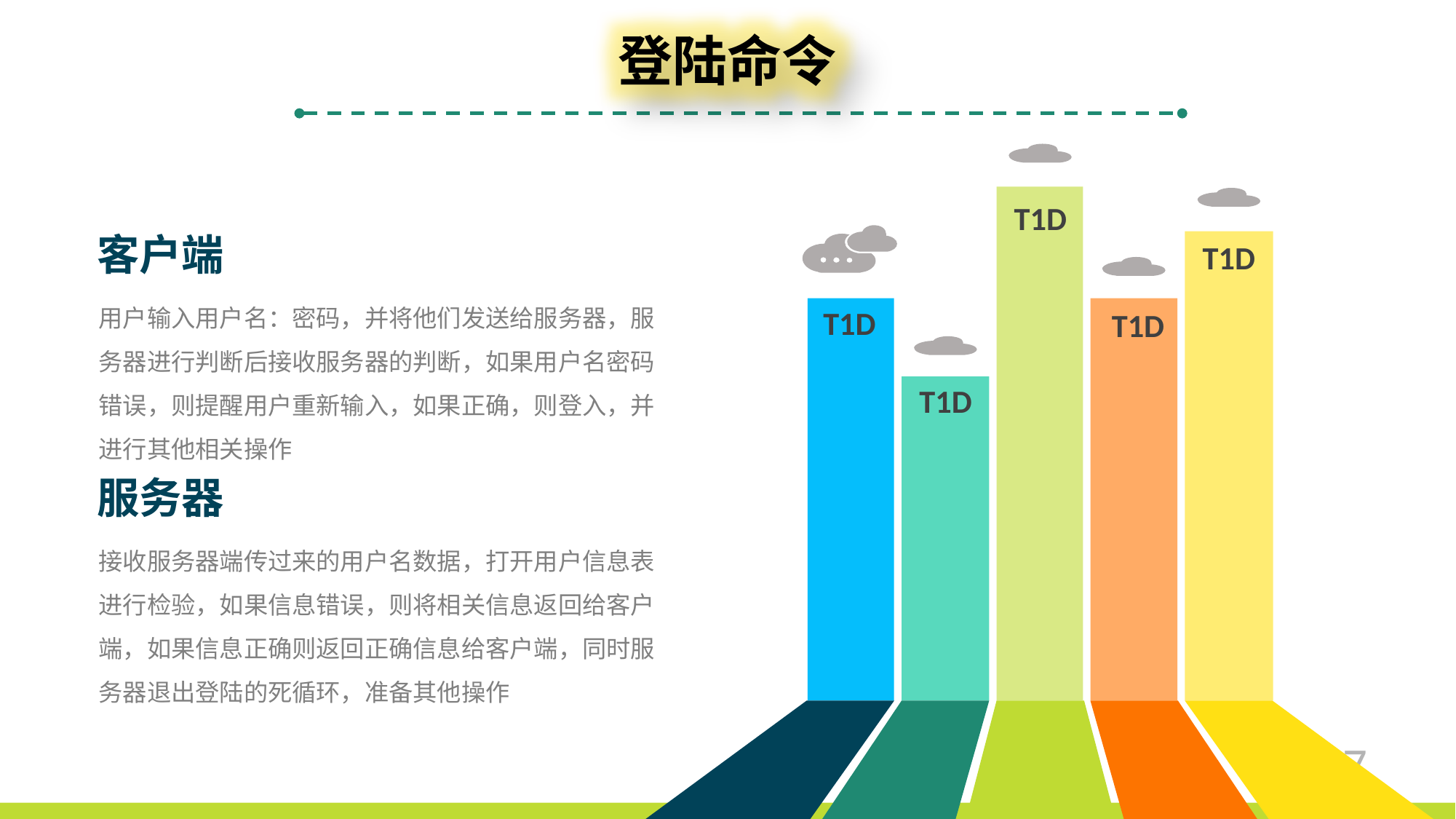

登陆命令

T1D
客户端

T1D

用户输入用户名：密码，并将他们发送给服务器，服务器进行判断后接收服务器的判断，如果用户名密码错误，则提醒用户重新输入，如果正确，则登入，并进行其他相关操作
T1D
T1D

T1D

服务器

接收服务器端传过来的用户名数据，打开用户信息表进行检验，如果信息错误，则将相关信息返回给客户端，如果信息正确则返回正确信息给客户端，同时服务器退出登陆的死循环，准备其他操作

17